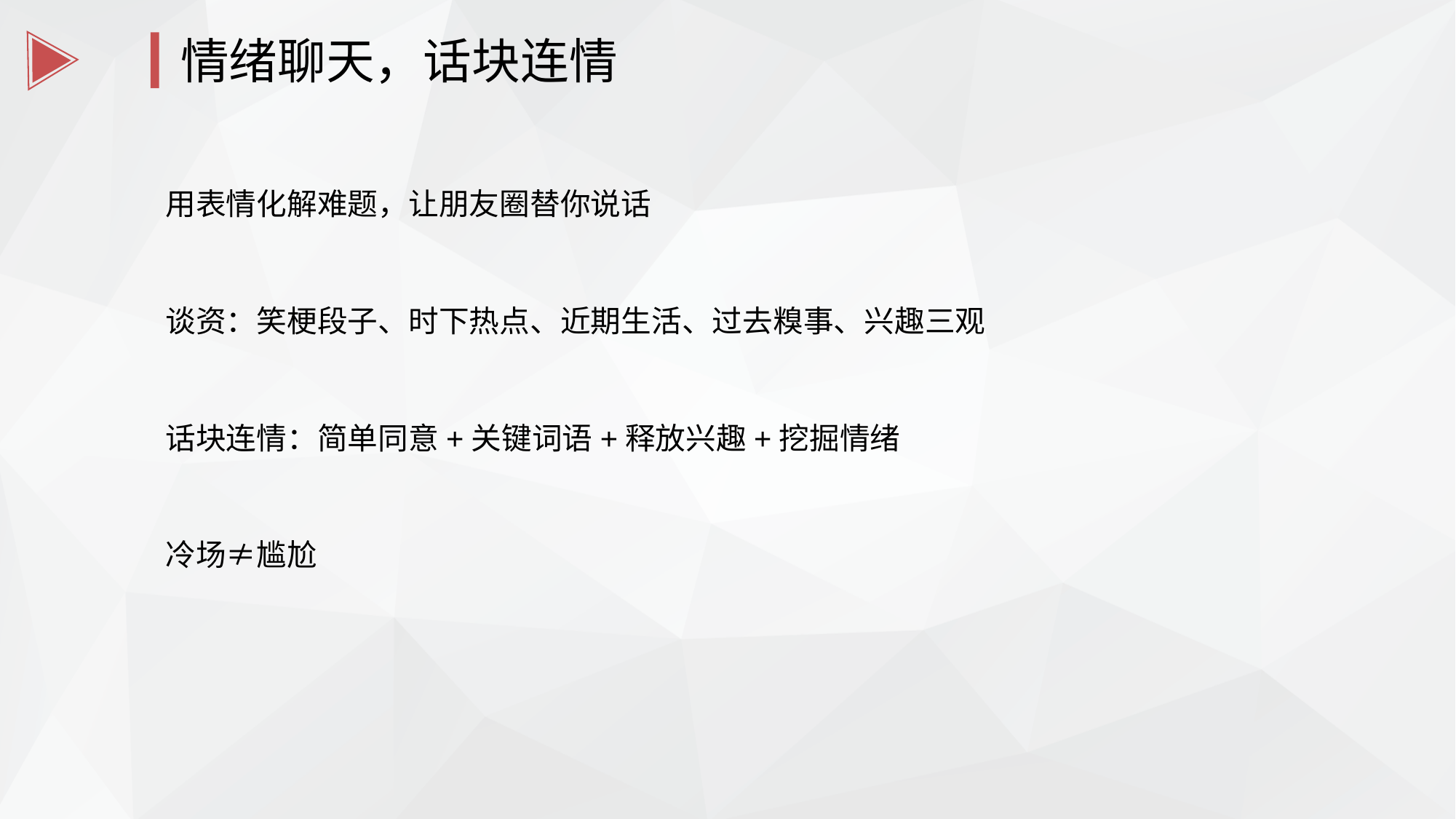

情绪聊天，话块连情

用表情化解难题，让朋友圈替你说话
谈资：笑梗段子、时下热点、近期生活、过去糗事、兴趣三观
话块连情：简单同意+关键词语+释放兴趣+挖掘情绪
冷场≠尴尬